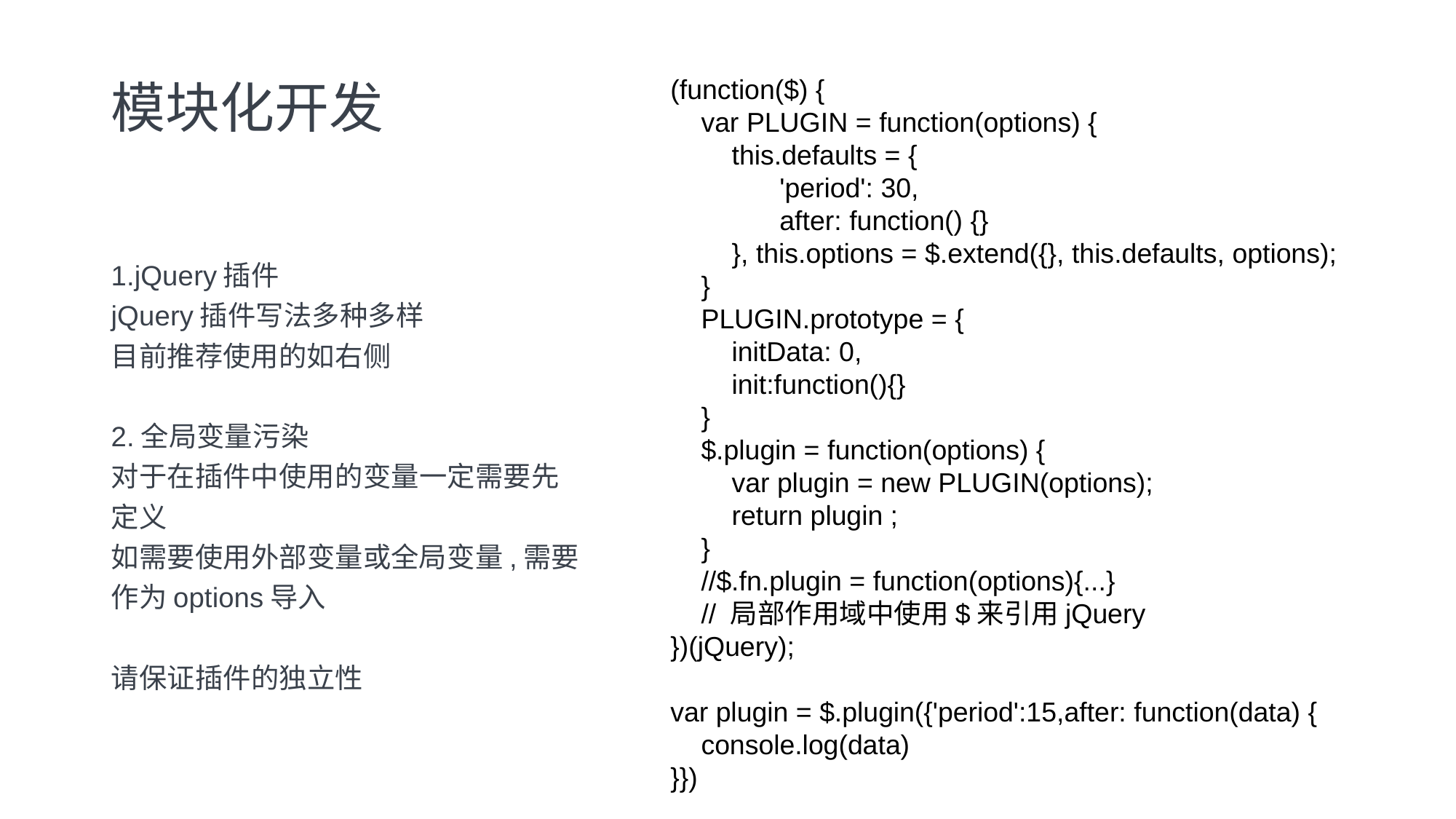

# 模块化开发
(function($) {
    var PLUGIN = function(options) {
        this.defaults = {
	'period': 30,
	after: function() {}
        }, this.options = $.extend({}, this.defaults, options);
    }
    PLUGIN.prototype = {
        initData: 0,
        init:function(){}
    }
    $.plugin = function(options) {
        var plugin = new PLUGIN(options);
        return plugin ;
    }
    //$.fn.plugin = function(options){...}
    // 局部作用域中使用$来引用jQuery
})(jQuery);

var plugin = $.plugin({'period':15,after: function(data) {
    console.log(data)
}})
1.jQuery插件
jQuery插件写法多种多样
目前推荐使用的如右侧

2.全局变量污染
对于在插件中使用的变量一定需要先定义
如需要使用外部变量或全局变量,需要作为options导入

请保证插件的独立性